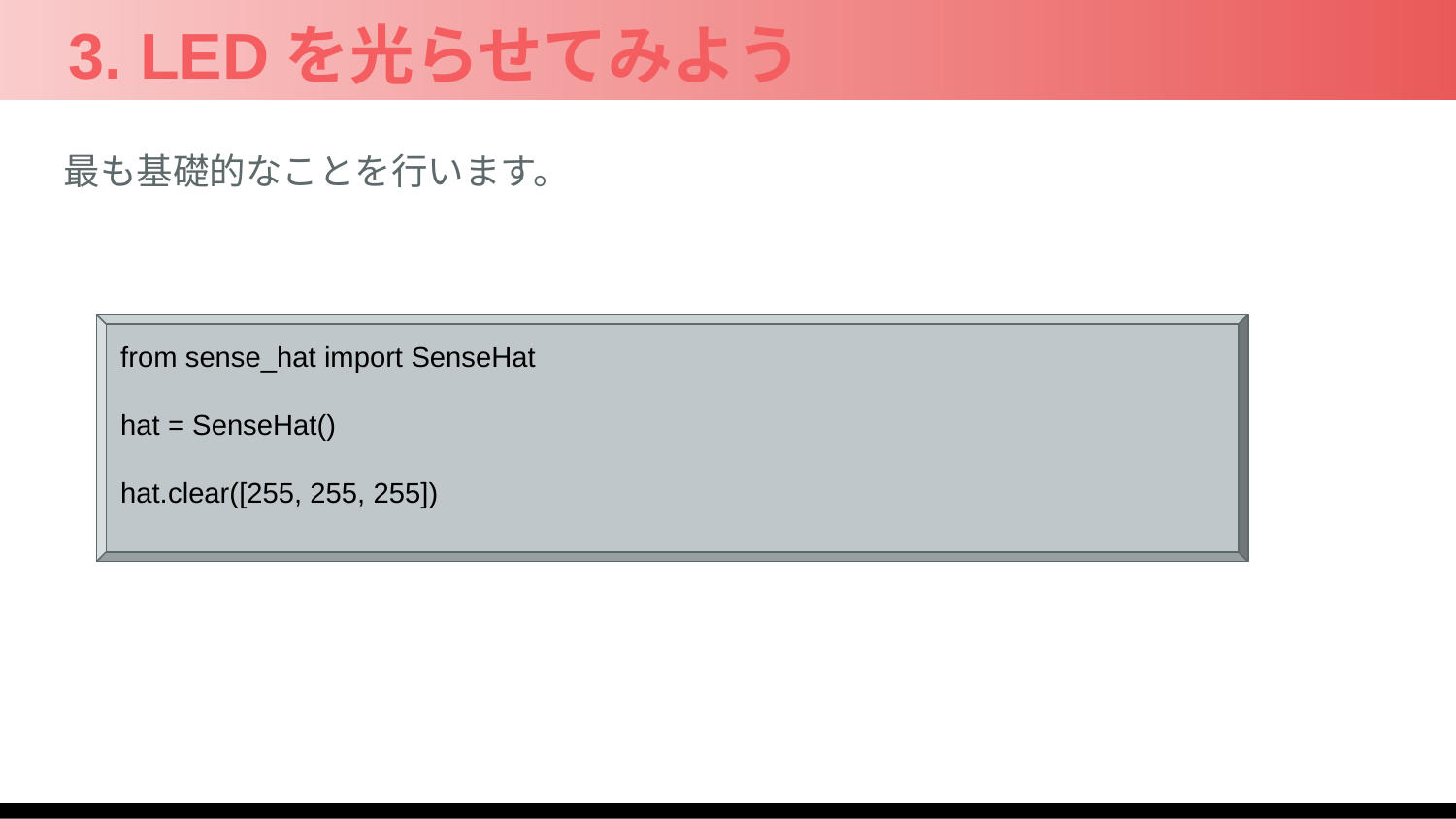

3. LEDを光らせてみよう
最も基礎的なことを行います。

from sense_hat import SenseHat

hat = SenseHat()

hat.clear([255, 255, 255])